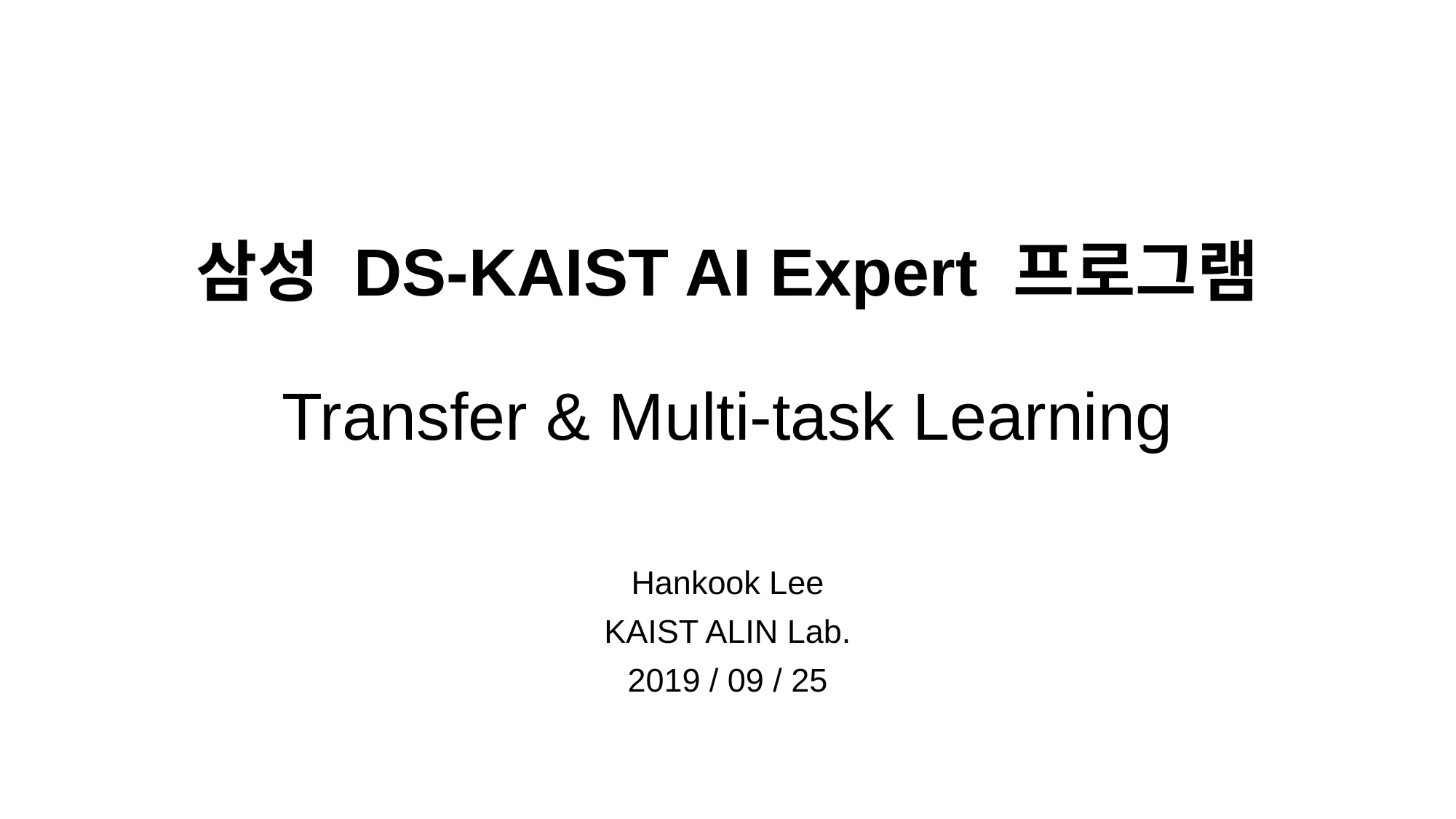

# 삼성 DS-KAIST AI Expert 프로그램 Transfer & Multi-task Learning

Hankook Lee
KAIST ALIN Lab.
2019 / 09 / 25